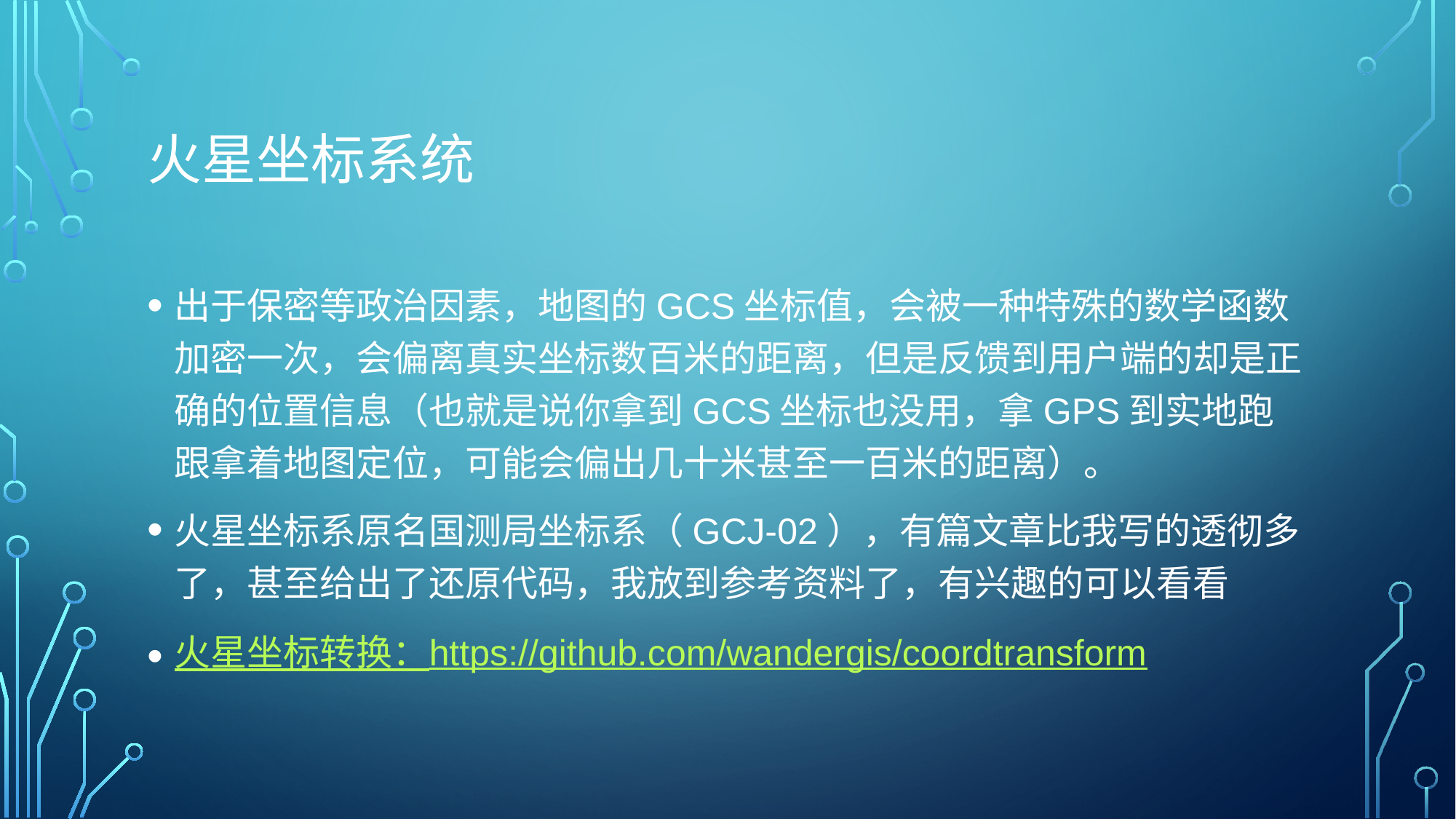

# 火星坐标系统
出于保密等政治因素，地图的GCS坐标值，会被一种特殊的数学函数加密一次，会偏离真实坐标数百米的距离，但是反馈到用户端的却是正确的位置信息（也就是说你拿到GCS坐标也没用，拿GPS到实地跑跟拿着地图定位，可能会偏出几十米甚至一百米的距离）。
火星坐标系原名国测局坐标系（GCJ-02），有篇文章比我写的透彻多了，甚至给出了还原代码，我放到参考资料了，有兴趣的可以看看
火星坐标转换：https://github.com/wandergis/coordtransform